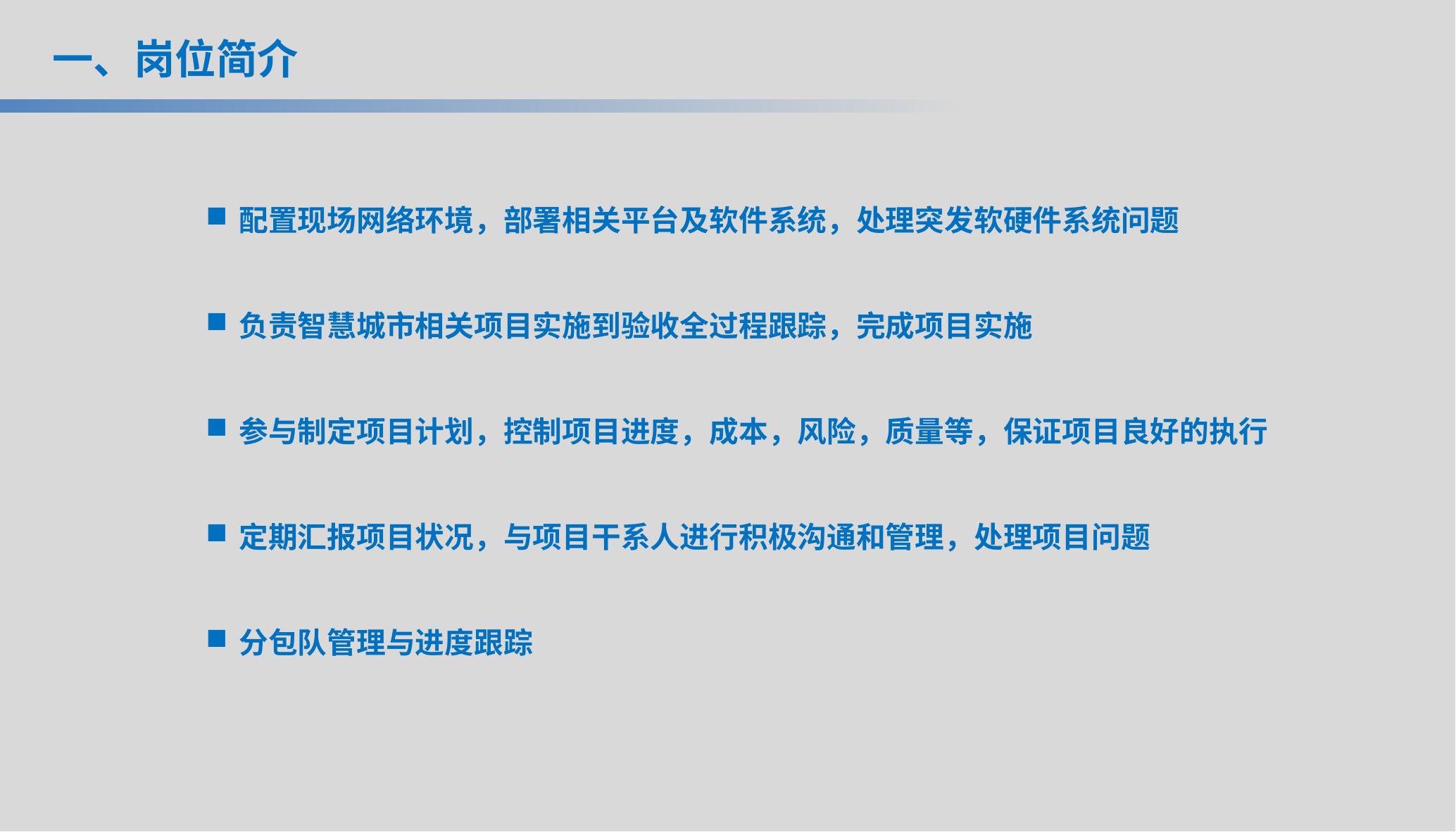

一、岗位简介

配置现场网络环境，部署相关平台及软件系统，处理突发软硬件系统问题

负责智慧城市相关项目实施到验收全过程跟踪，完成项目实施

参与制定项目计划，控制项目进度，成本，风险，质量等，保证项目良好的执行

定期汇报项目状况，与项目干系人进行积极沟通和管理，处理项目问题

分包队管理与进度跟踪